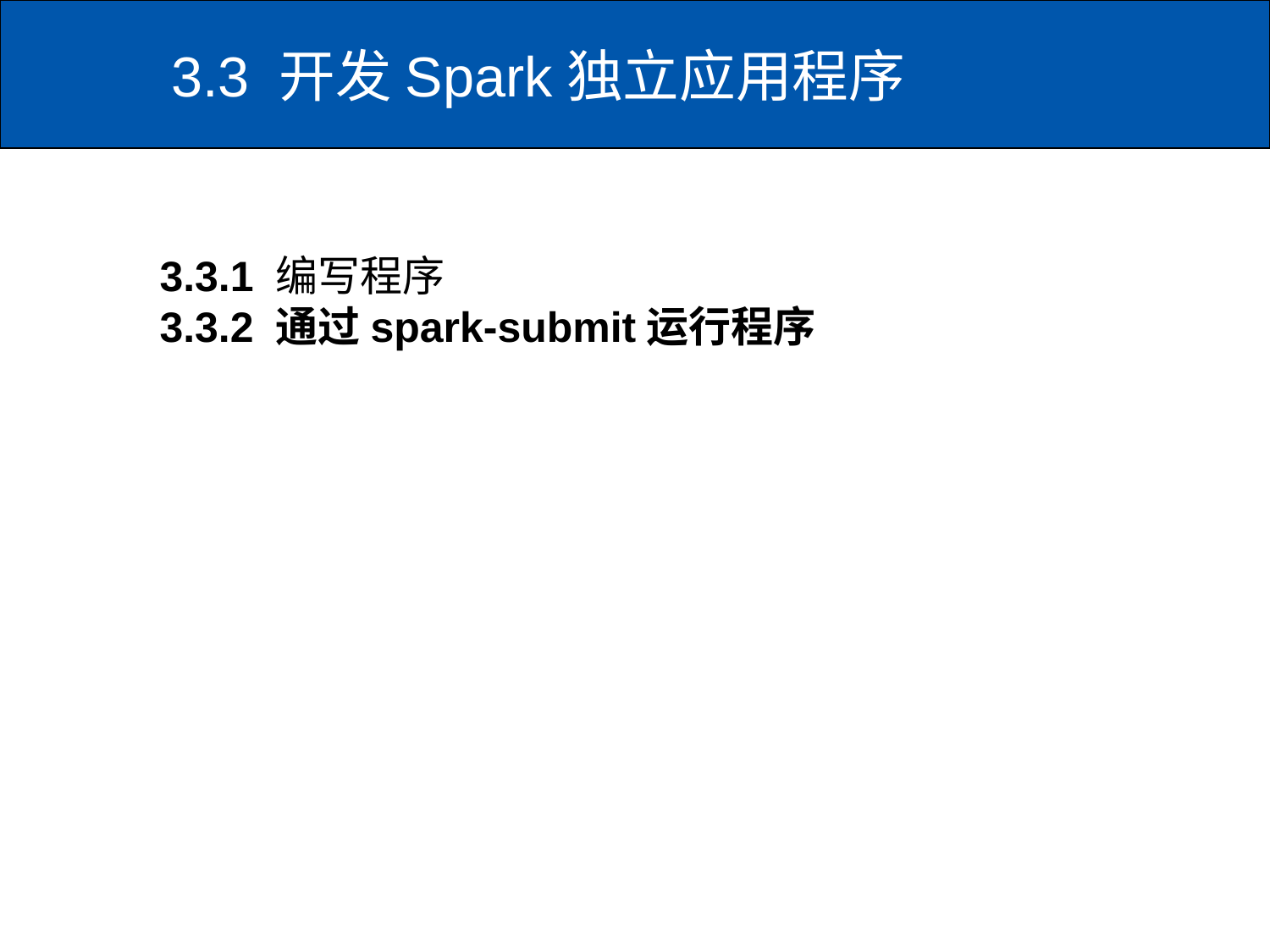

# 3.3 开发Spark独立应用程序
3.3.1 编写程序
3.3.2 通过spark-submit运行程序